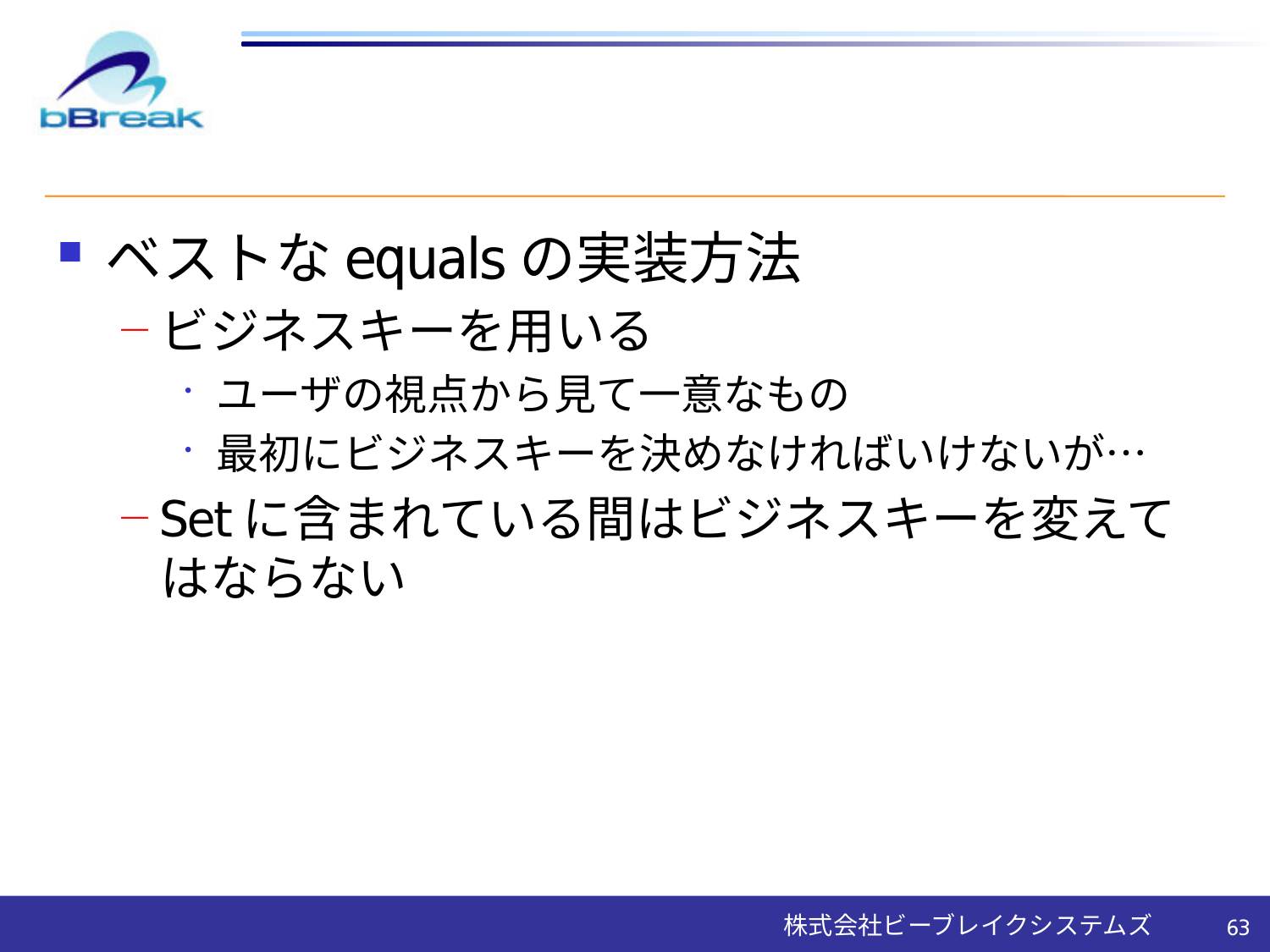

#
ベストなequalsの実装方法
ビジネスキーを用いる
ユーザの視点から見て一意なもの
最初にビジネスキーを決めなければいけないが…
Setに含まれている間はビジネスキーを変えてはならない